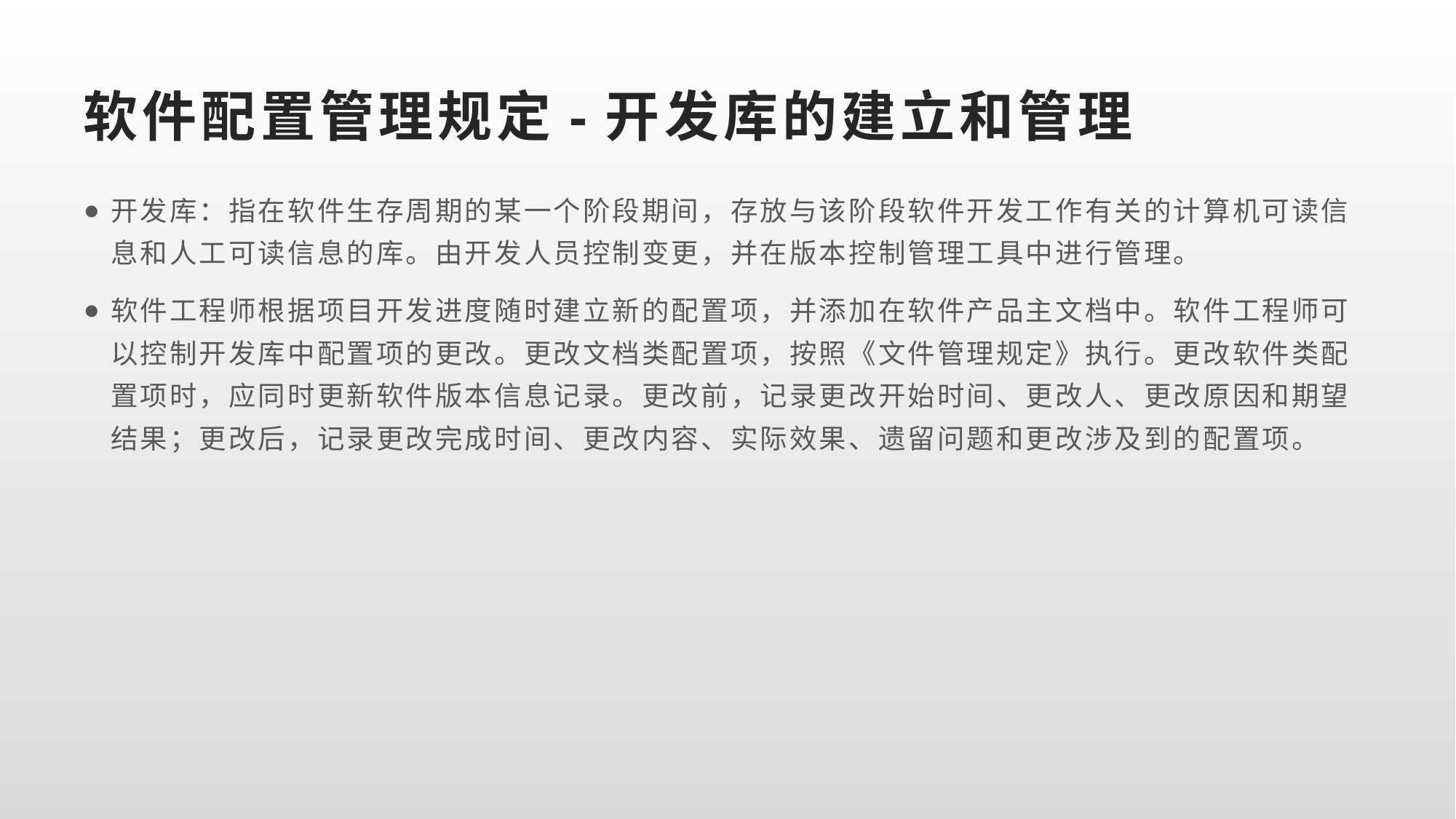

# 软件配置管理规定-开发库的建立和管理
开发库：指在软件生存周期的某一个阶段期间，存放与该阶段软件开发工作有关的计算机可读信息和人工可读信息的库。由开发人员控制变更，并在版本控制管理工具中进行管理。
软件工程师根据项目开发进度随时建立新的配置项，并添加在软件产品主文档中。软件工程师可以控制开发库中配置项的更改。更改文档类配置项，按照《文件管理规定》执行。更改软件类配置项时，应同时更新软件版本信息记录。更改前，记录更改开始时间、更改人、更改原因和期望结果；更改后，记录更改完成时间、更改内容、实际效果、遗留问题和更改涉及到的配置项。